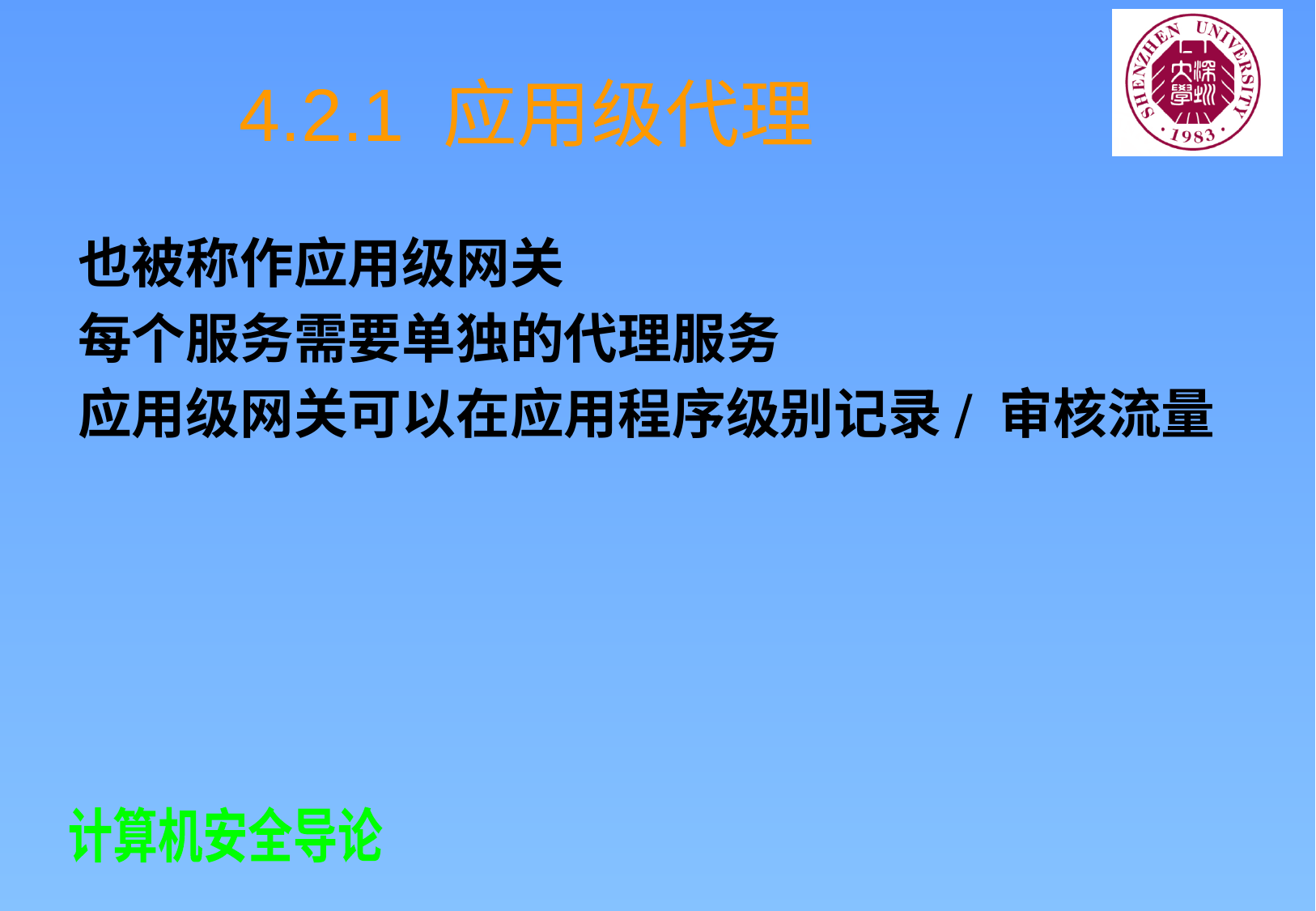

4.2.1 应用级代理
也被称作应用级网关
每个服务需要单独的代理服务
应用级网关可以在应用程序级别记录/审核流量